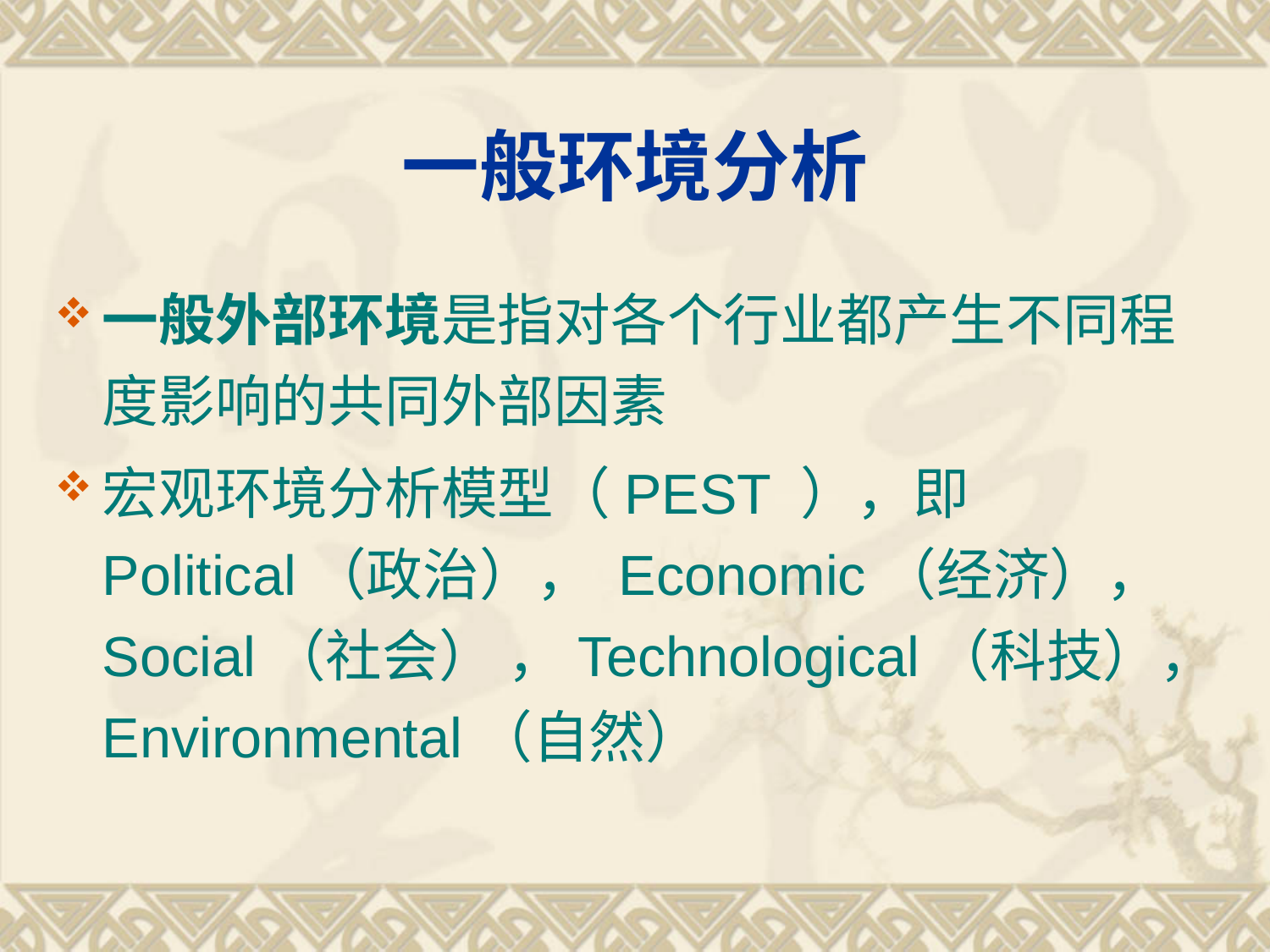

# 一般环境分析
一般外部环境是指对各个行业都产生不同程度影响的共同外部因素
宏观环境分析模型（PEST ），即 Political（政治）， Economic（经济）， Social（社会） ，Technological（科技），Environmental（自然）